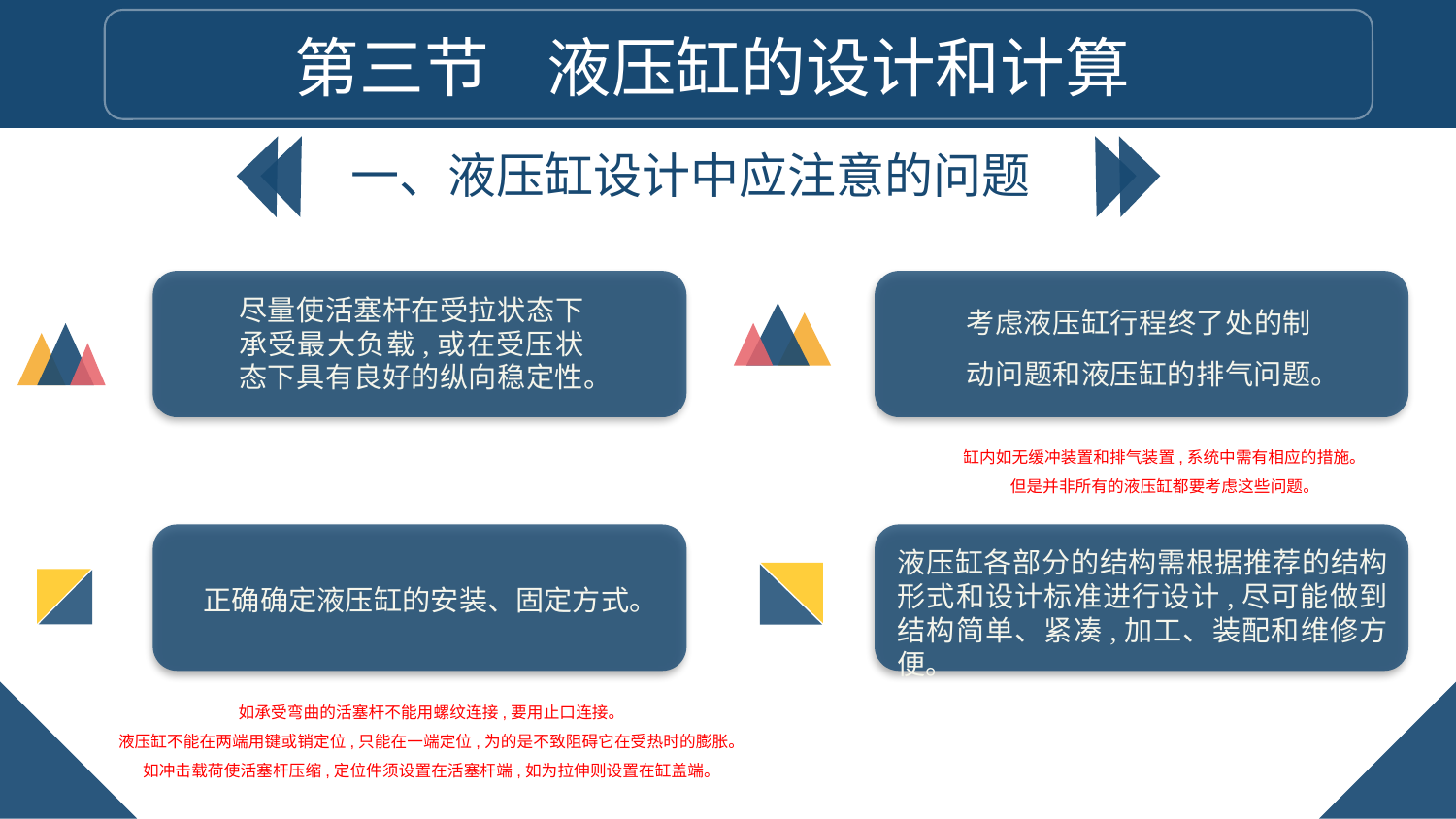

第三节    液压缸的设计和计算
一、液压缸设计中应注意的问题

考虑液压缸行程终了处的制动问题和液压缸的排气问题。
尽量使活塞杆在受拉状态下承受最大负载,或在受压状态下具有良好的纵向稳定性。
缸内如无缓冲装置和排气装置,系统中需有相应的措施。
但是并非所有的液压缸都要考虑这些问题。
液压缸各部分的结构需根据推荐的结构形式和设计标准进行设计,尽可能做到结构简单、紧凑,加工、装配和维修方便。
正确确定液压缸的安装、固定方式。

如承受弯曲的活塞杆不能用螺纹连接,要用止口连接。
液压缸不能在两端用键或销定位,只能在一端定位,为的是不致阻碍它在受热时的膨胀。
如冲击载荷使活塞杆压缩,定位件须设置在活塞杆端,如为拉伸则设置在缸盖端。